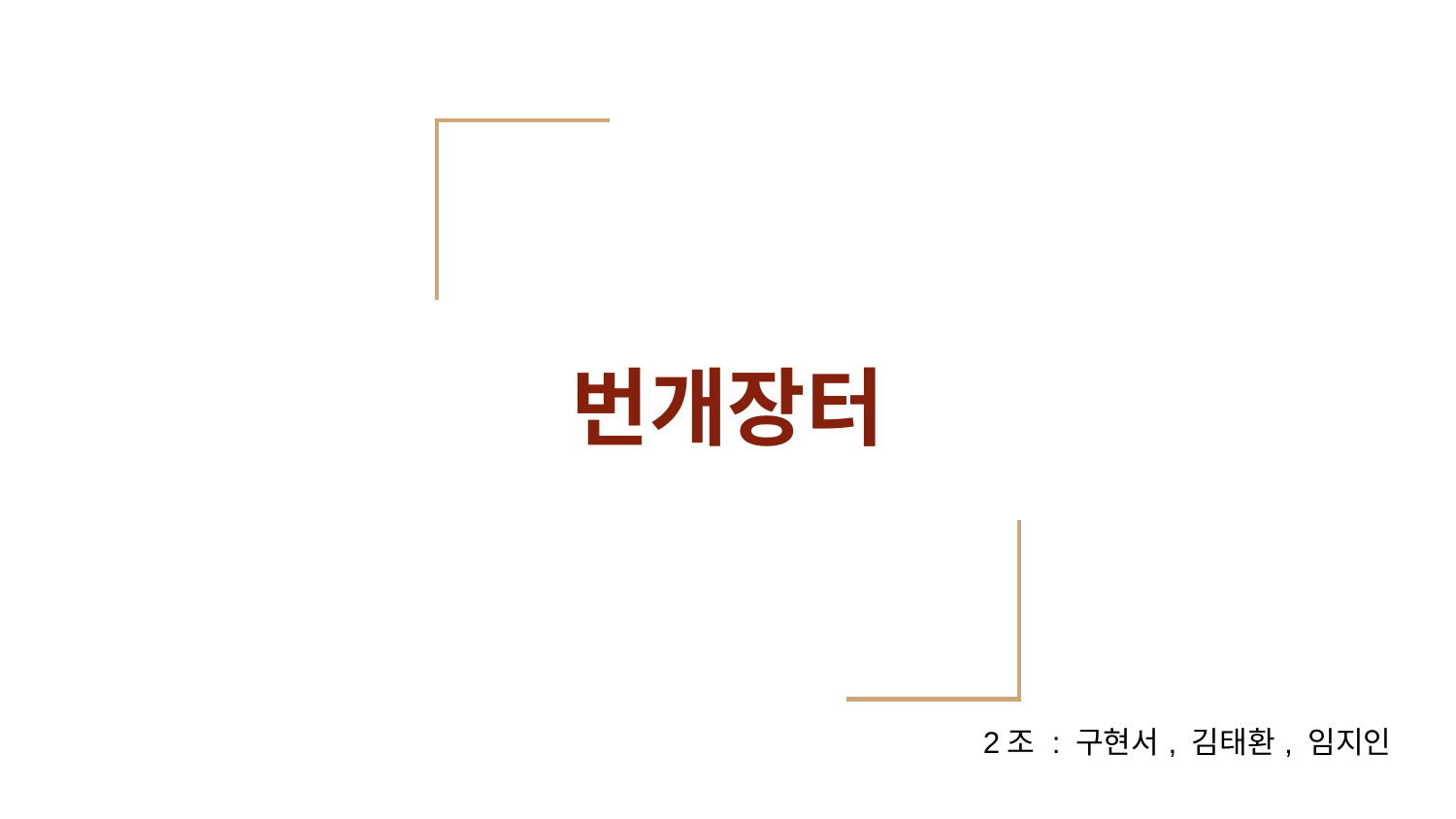

# 번개장터
2조 : 구현서, 김태환, 임지인